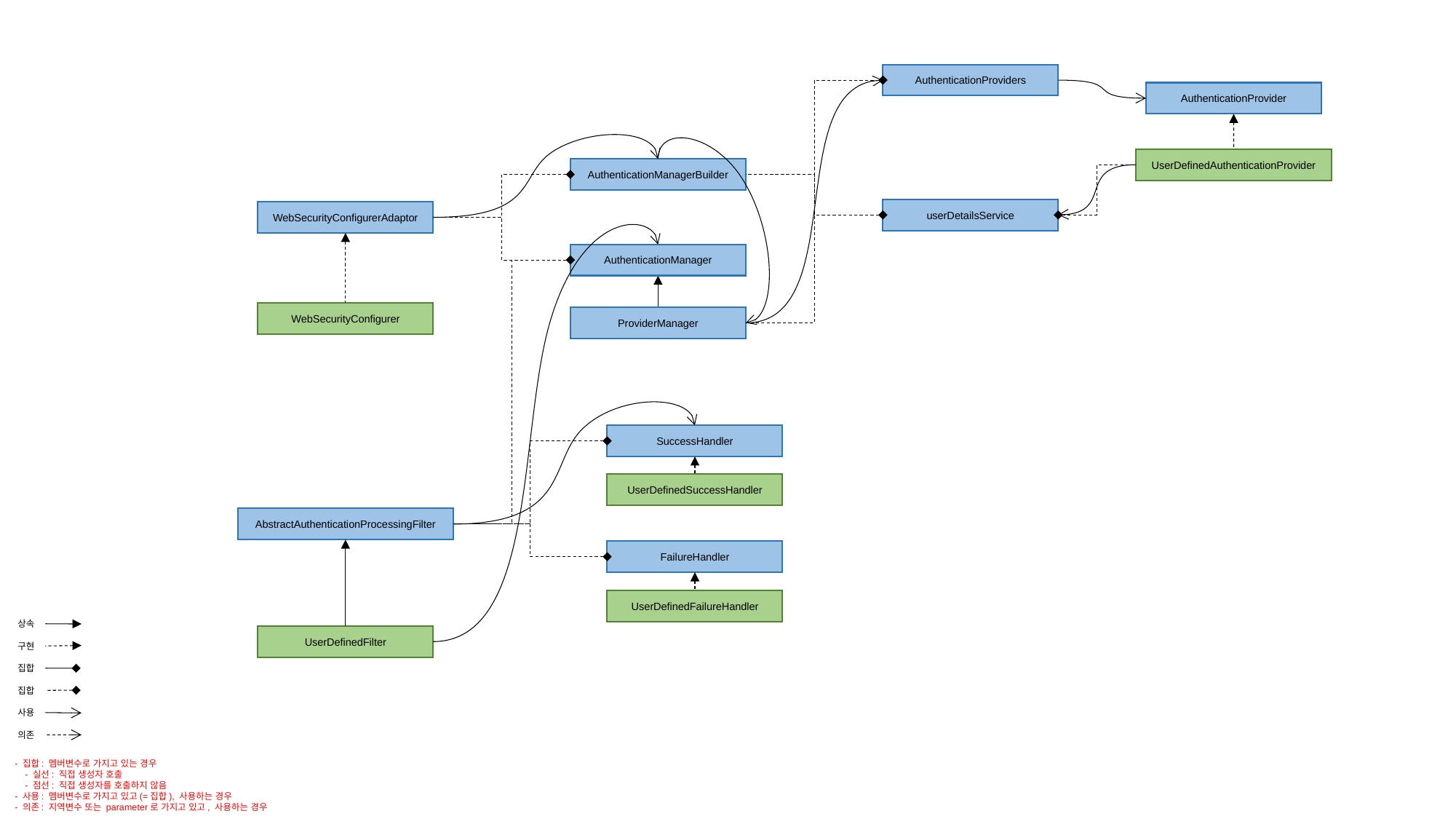

AuthenticationProviders
AuthenticationProvider
UserDefinedAuthenticationProvider
AuthenticationManagerBuilder
userDetailsService
WebSecurityConfigurerAdaptor
AuthenticationManager
WebSecurityConfigurer
ProviderManager
SuccessHandler
UserDefinedSuccessHandler
AbstractAuthenticationProcessingFilter
FailureHandler
UserDefinedFailureHandler
상속
구현
집합
집합
사용
의존
UserDefinedFilter
- 집합: 멤버변수로 가지고 있는 경우
    - 실선: 직접 생성자 호출
    - 점선: 직접 생성자를 호출하지 않음
- 사용: 멤버변수로 가지고 있고(=집합), 사용하는 경우
- 의존: 지역변수 또는 parameter로 가지고 있고, 사용하는 경우